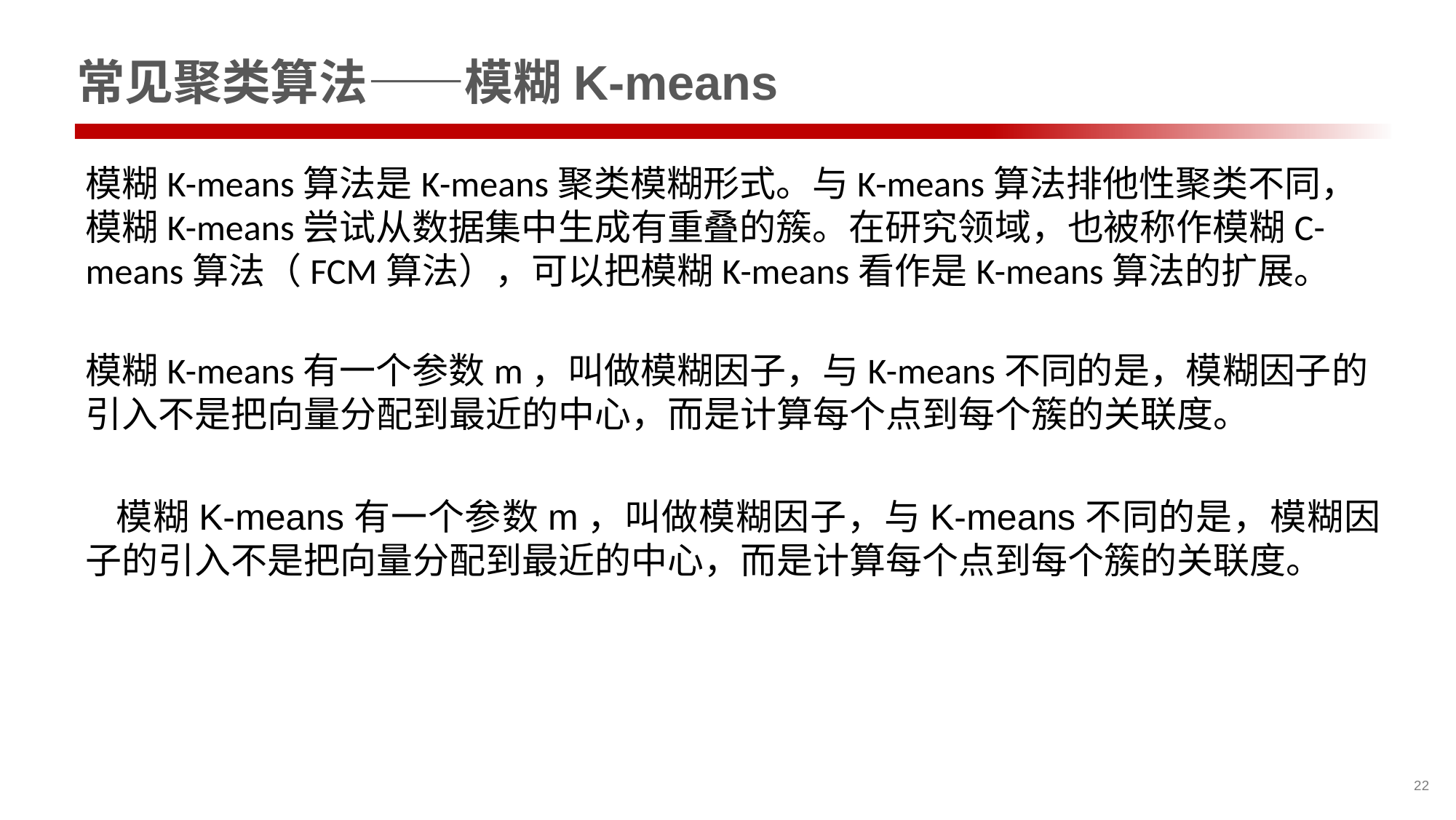

# 常见聚类算法——模糊K-means

模糊K-means算法是K-means聚类模糊形式。与K-means算法排他性聚类不同，模糊K-means尝试从数据集中生成有重叠的簇。在研究领域，也被称作模糊C-means算法（FCM算法），可以把模糊K-means看作是K-means算法的扩展。
模糊K-means有一个参数m，叫做模糊因子，与K-means不同的是，模糊因子的引入不是把向量分配到最近的中心，而是计算每个点到每个簇的关联度。
模糊K-means有一个参数m，叫做模糊因子，与K-means不同的是，模糊因子的引入不是把向量分配到最近的中心，而是计算每个点到每个簇的关联度。
22